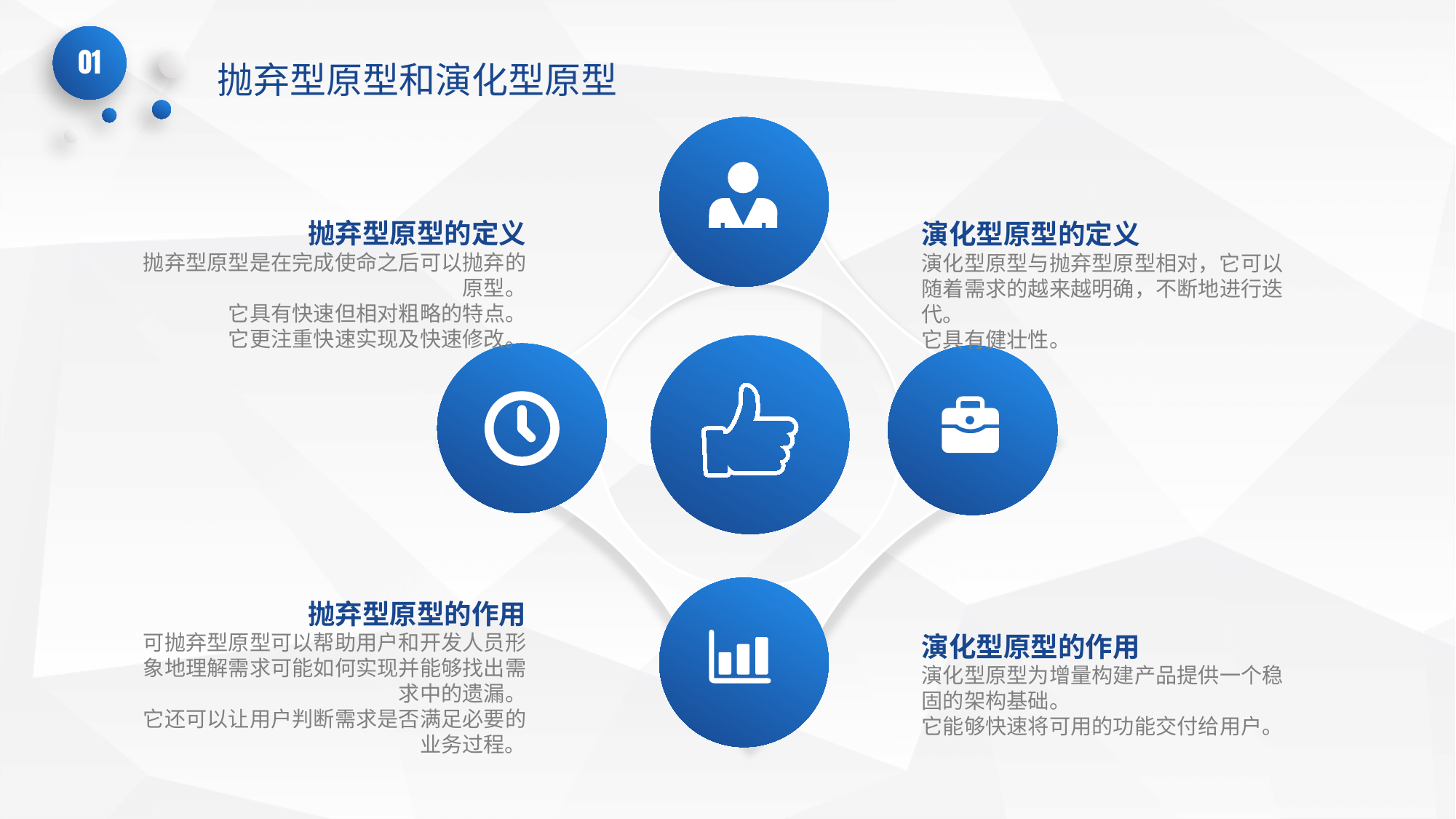

01

抛弃型原型和演化型原型

抛弃型原型的定义
抛弃型原型是在完成使命之后可以抛弃的原型。
它具有快速但相对粗略的特点。
它更注重快速实现及快速修改。
演化型原型的定义
演化型原型与抛弃型原型相对，它可以随着需求的越来越明确，不断地进行迭代。
它具有健壮性。

抛弃型原型的作用
可抛弃型原型可以帮助用户和开发人员形象地理解需求可能如何实现并能够找出需求中的遗漏。
它还可以让用户判断需求是否满足必要的业务过程。
演化型原型的作用
演化型原型为增量构建产品提供一个稳固的架构基础。
它能够快速将可用的功能交付给用户。